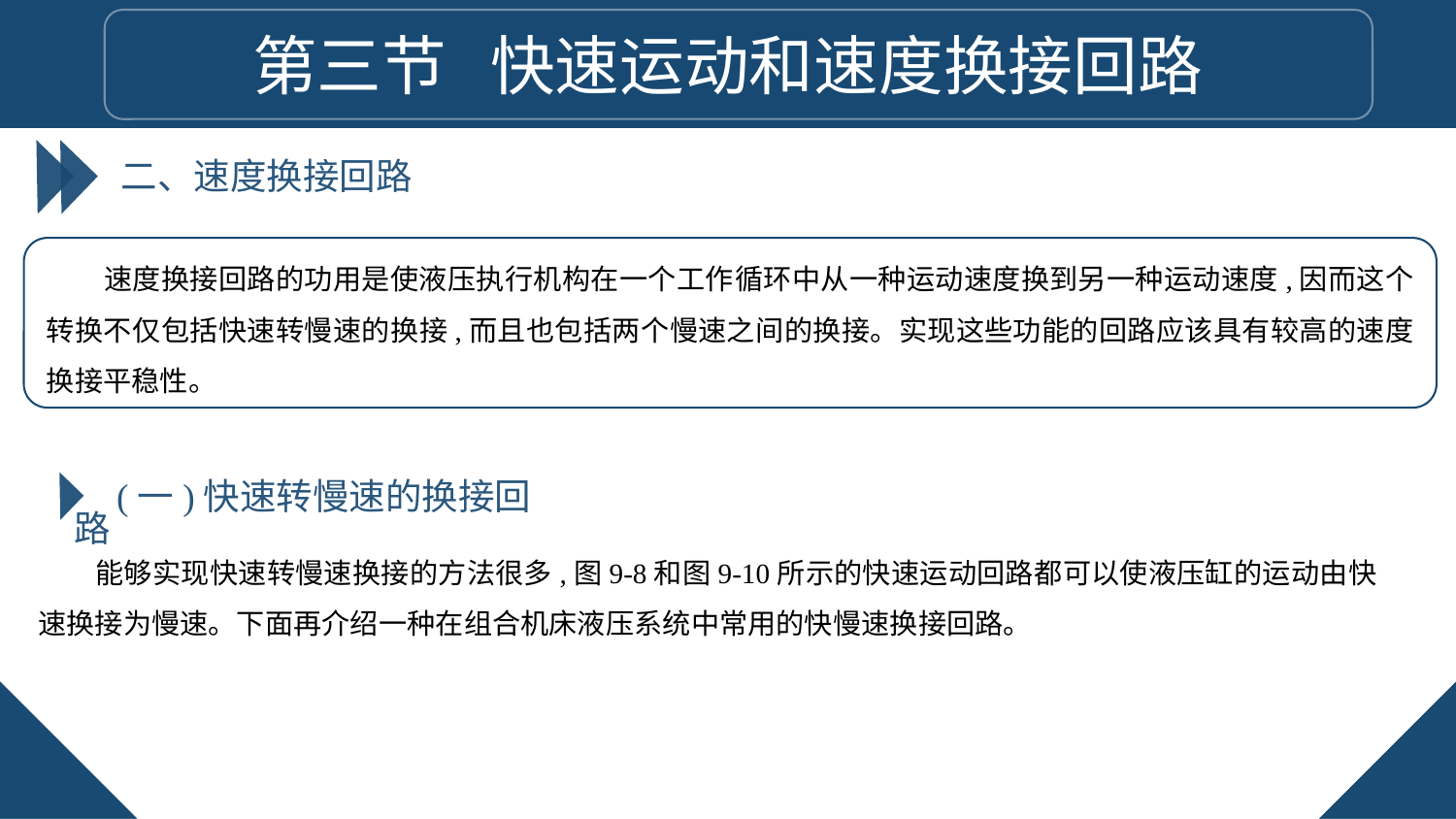

第三节   快速运动和速度换接回路
二、速度换接回路

速度换接回路的功用是使液压执行机构在一个工作循环中从一种运动速度换到另一种运动速度,因而这个转换不仅包括快速转慢速的换接,而且也包括两个慢速之间的换接。实现这些功能的回路应该具有较高的速度换接平稳性。

(一)快速转慢速的换接回路

能够实现快速转慢速换接的方法很多,图9-8和图9-10所示的快速运动回路都可以使液压缸的运动由快速换接为慢速。下面再介绍一种在组合机床液压系统中常用的快慢速换接回路。